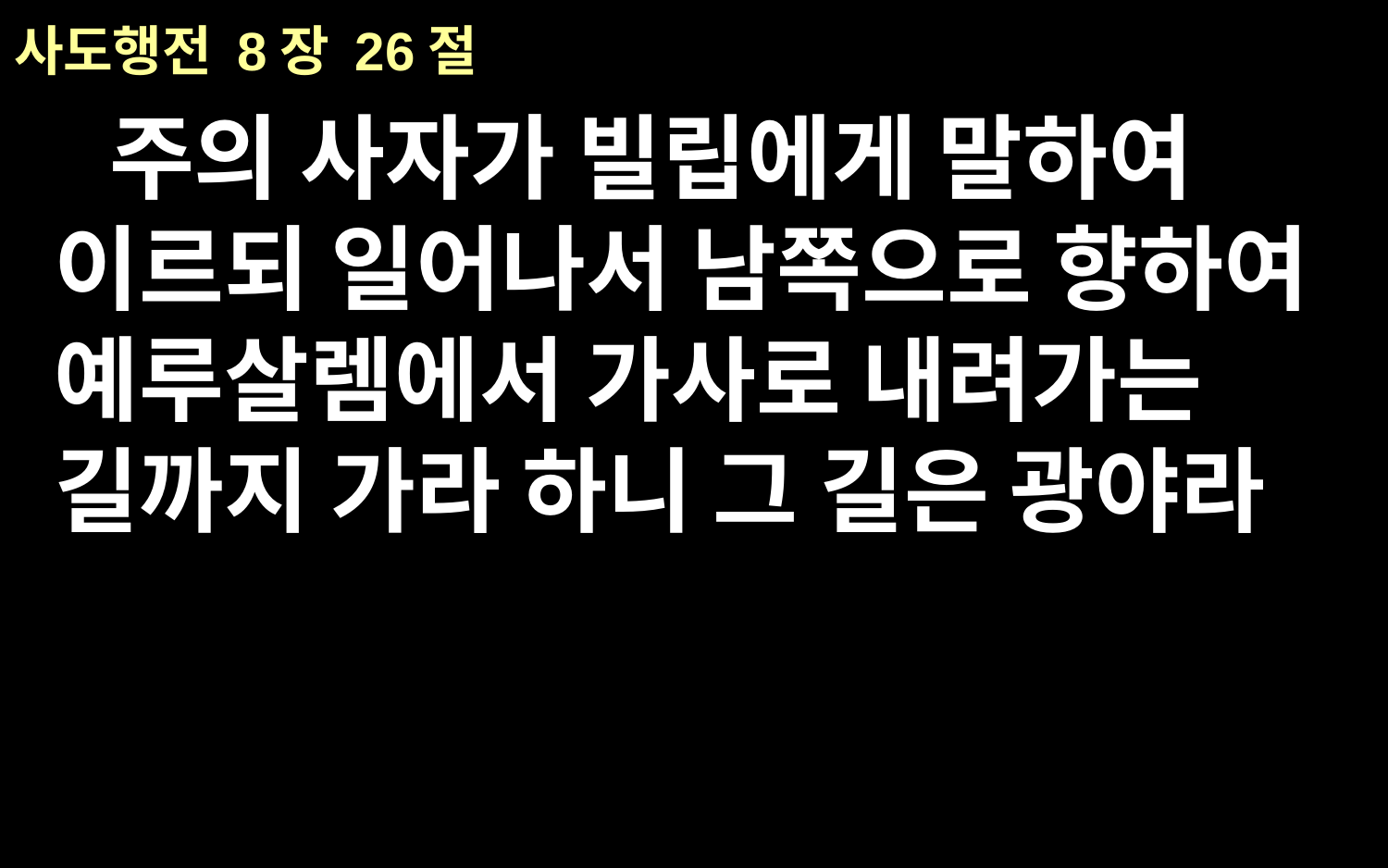

# 사도행전 8장 26절
주의 사자가 빌립에게 말하여 이르되 일어나서 남쪽으로 향하여 예루살렘에서 가사로 내려가는 길까지 가라 하니 그 길은 광야라